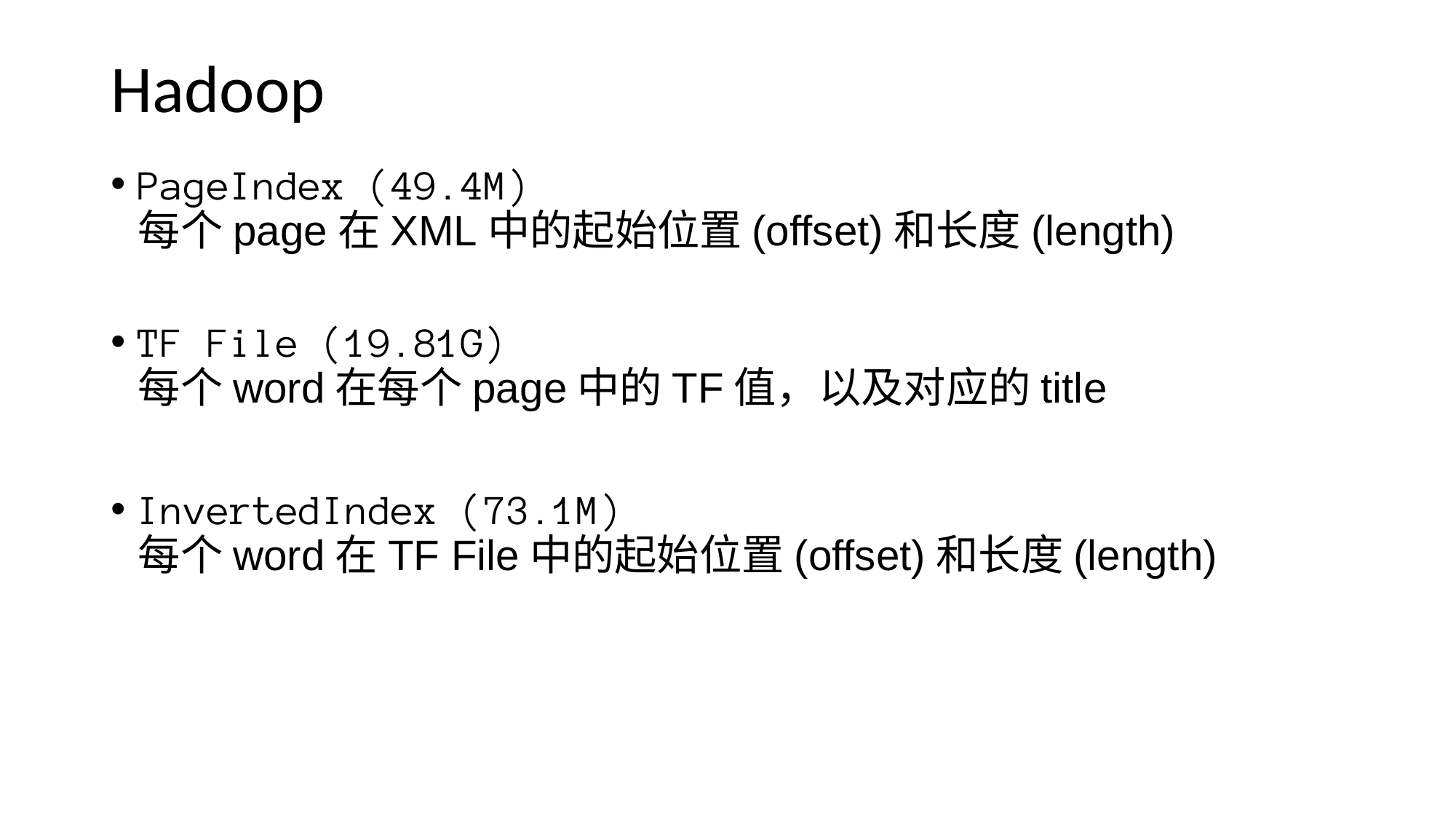

# Hadoop
PageIndex (49.4M)
每个page在XML中的起始位置(offset)和长度(length)
TF File (19.81G)
每个word在每个page中的TF值，以及对应的title

InvertedIndex (73.1M)
每个word在TF File中的起始位置(offset)和长度(length)